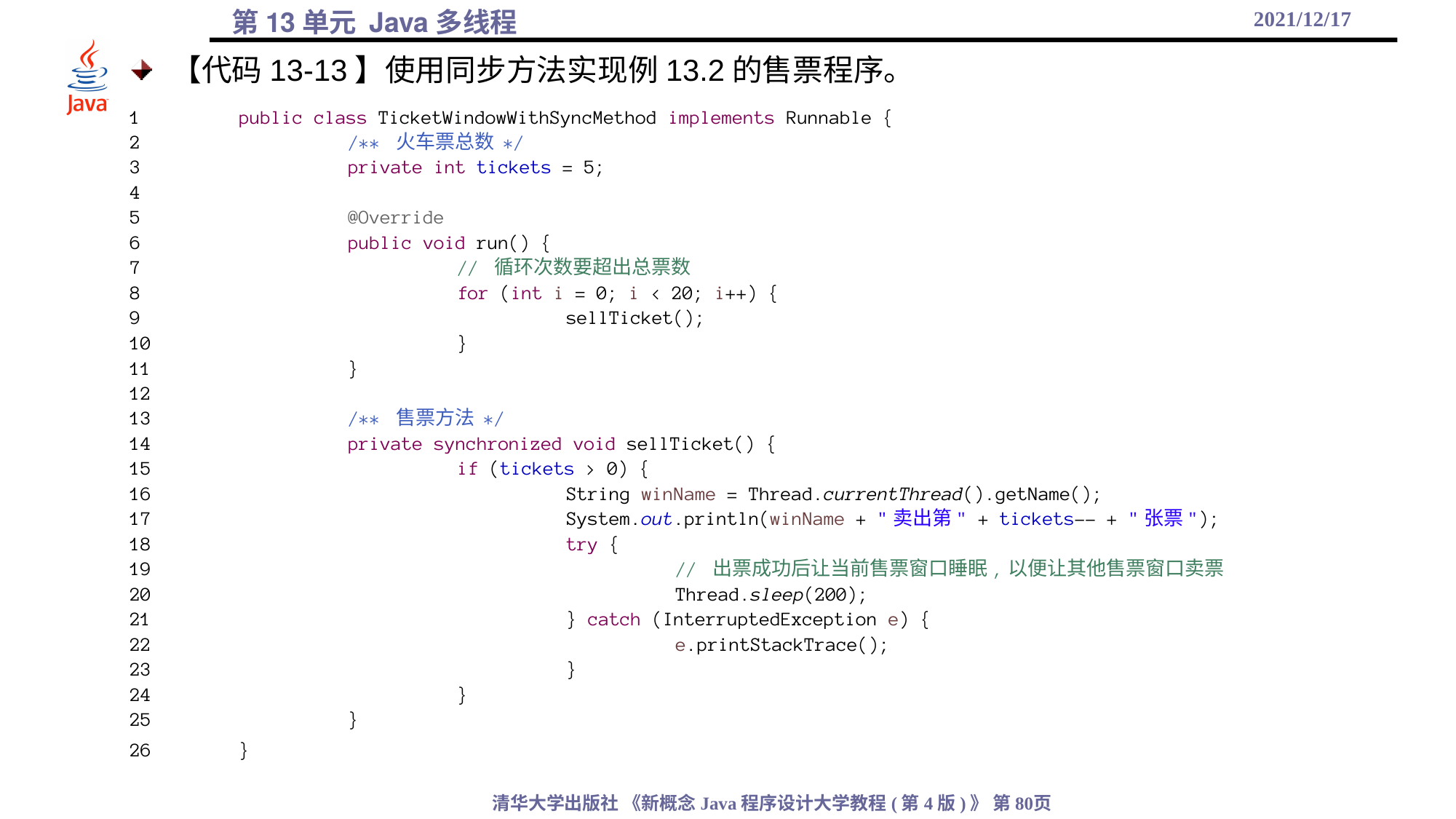

2021/12/17
【代码13-13】使用同步方法实现例13.2的售票程序。
1	public class TicketWindowWithSyncMethod implements Runnable {
2		/** 火车票总数 */
3		private int tickets = 5;
4
5		@Override
6		public void run() {
7			// 循环次数要超出总票数
8			for (int i = 0; i < 20; i++) {
9				sellTicket();
10			}
11		}
12
13		/** 售票方法 */
14		private synchronized void sellTicket() {
15			if (tickets > 0) {
16				String winName = Thread.currentThread().getName();
17				System.out.println(winName + "卖出第" + tickets-- + "张票");
18				try {
19					// 出票成功后让当前售票窗口睡眠,以便让其他售票窗口卖票
20					Thread.sleep(200);
21				} catch (InterruptedException e) {
22					e.printStackTrace();
23				}
24			}
25		}
26	}